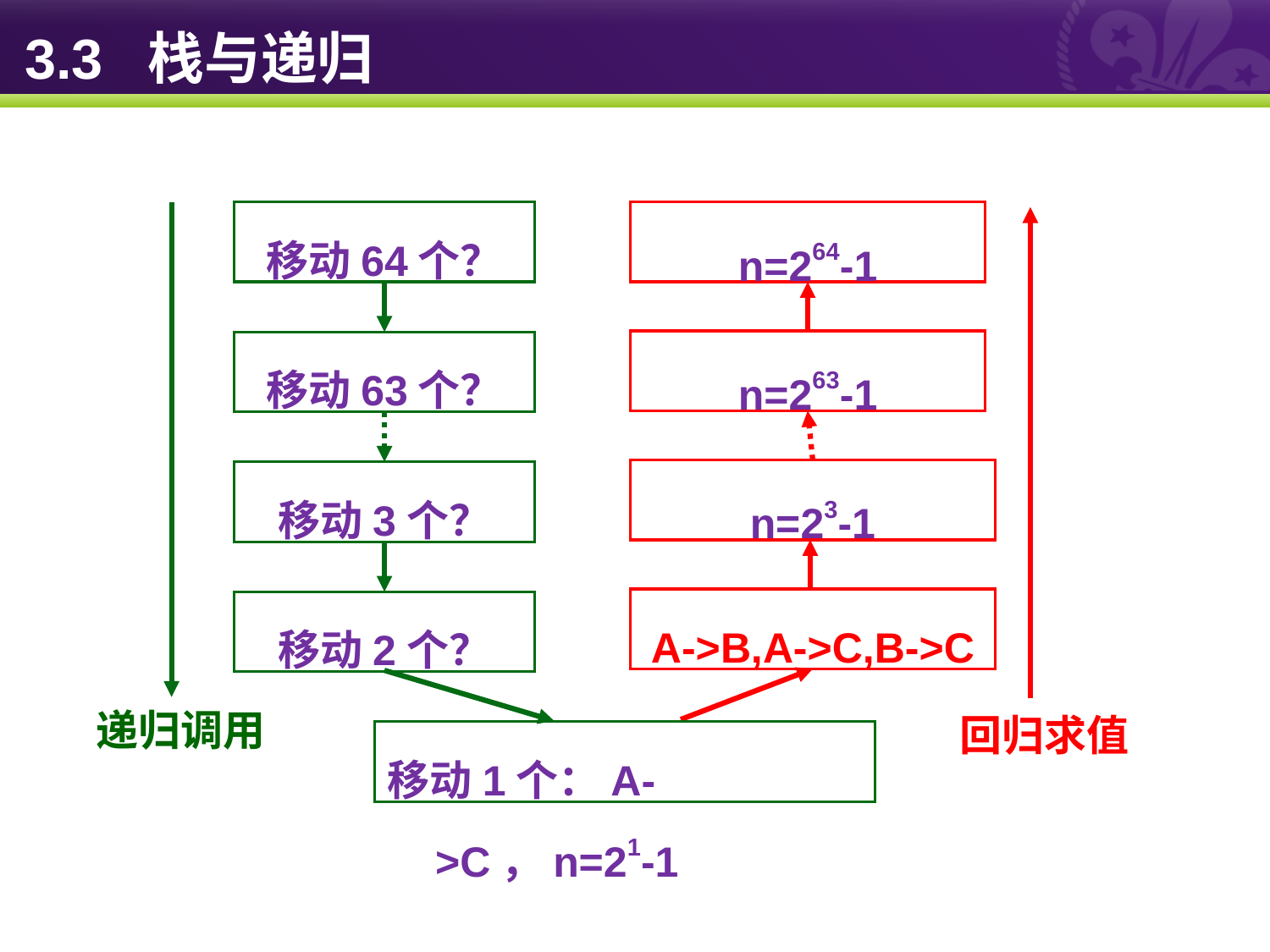

# 3.3  栈与递归
移动64个？
n=264-1
n=263-1
移动63个？
n=23-1

移动3个？
A->B,A->C,B->C
移动2个？
递归调用
回归求值
移动1个：A->C，n=21-1